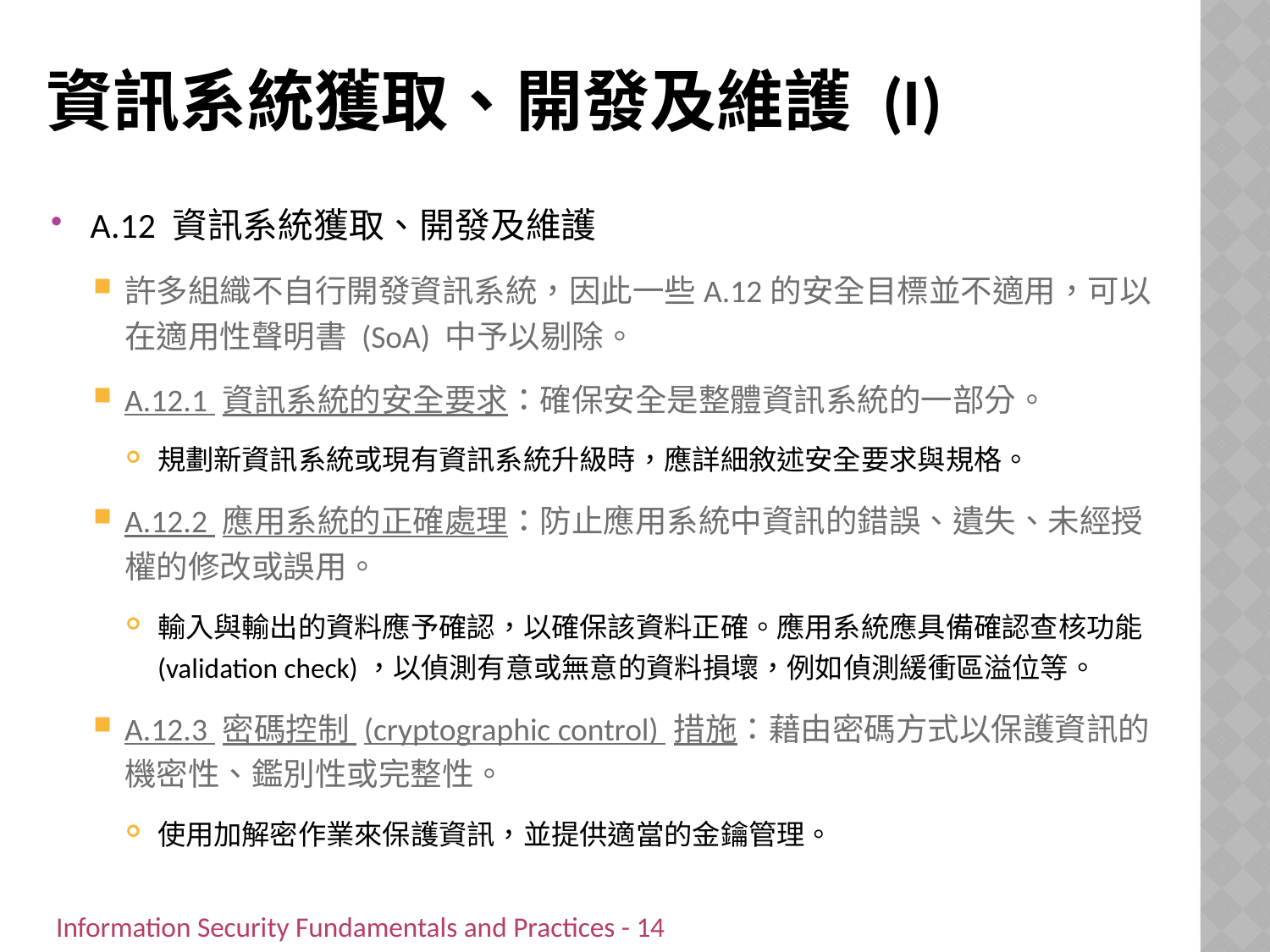

# 資訊系統獲取、開發及維護 (I)
A.12 資訊系統獲取、開發及維護
許多組織不自行開發資訊系統，因此一些A.12的安全目標並不適用，可以在適用性聲明書 (SoA) 中予以剔除。
A.12.1 資訊系統的安全要求：確保安全是整體資訊系統的一部分。
規劃新資訊系統或現有資訊系統升級時，應詳細敘述安全要求與規格。
A.12.2 應用系統的正確處理：防止應用系統中資訊的錯誤、遺失、未經授權的修改或誤用。
輸入與輸出的資料應予確認，以確保該資料正確。應用系統應具備確認查核功能 (validation check)，以偵測有意或無意的資料損壞，例如偵測緩衝區溢位等。
A.12.3 密碼控制 (cryptographic control) 措施：藉由密碼方式以保護資訊的機密性、鑑別性或完整性。
使用加解密作業來保護資訊，並提供適當的金鑰管理。